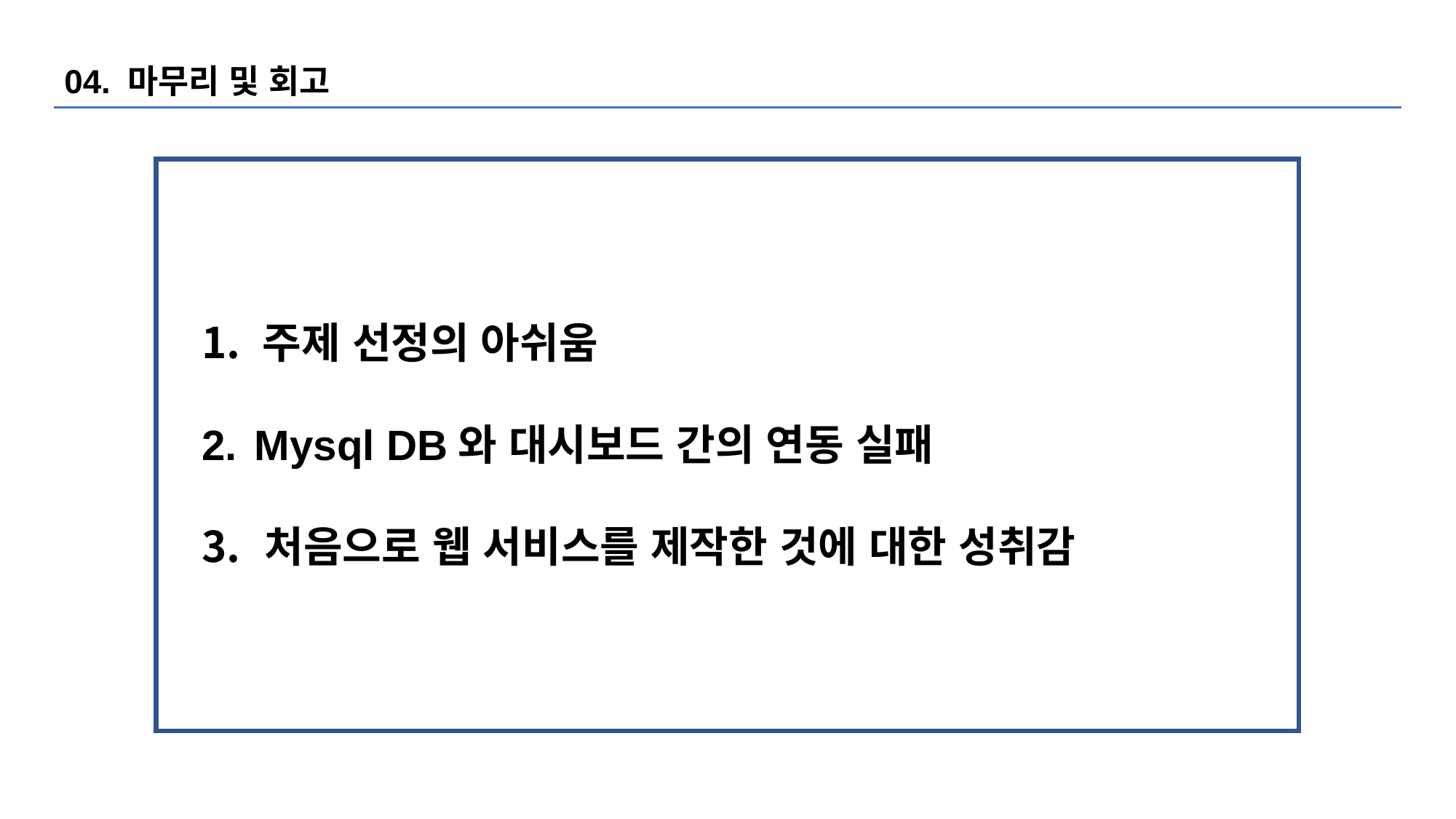

04. 마무리 및 회고

 주제 선정의 아쉬움

 Mysql DB와 대시보드 간의 연동 실패

 처음으로 웹 서비스를 제작한 것에 대한 성취감